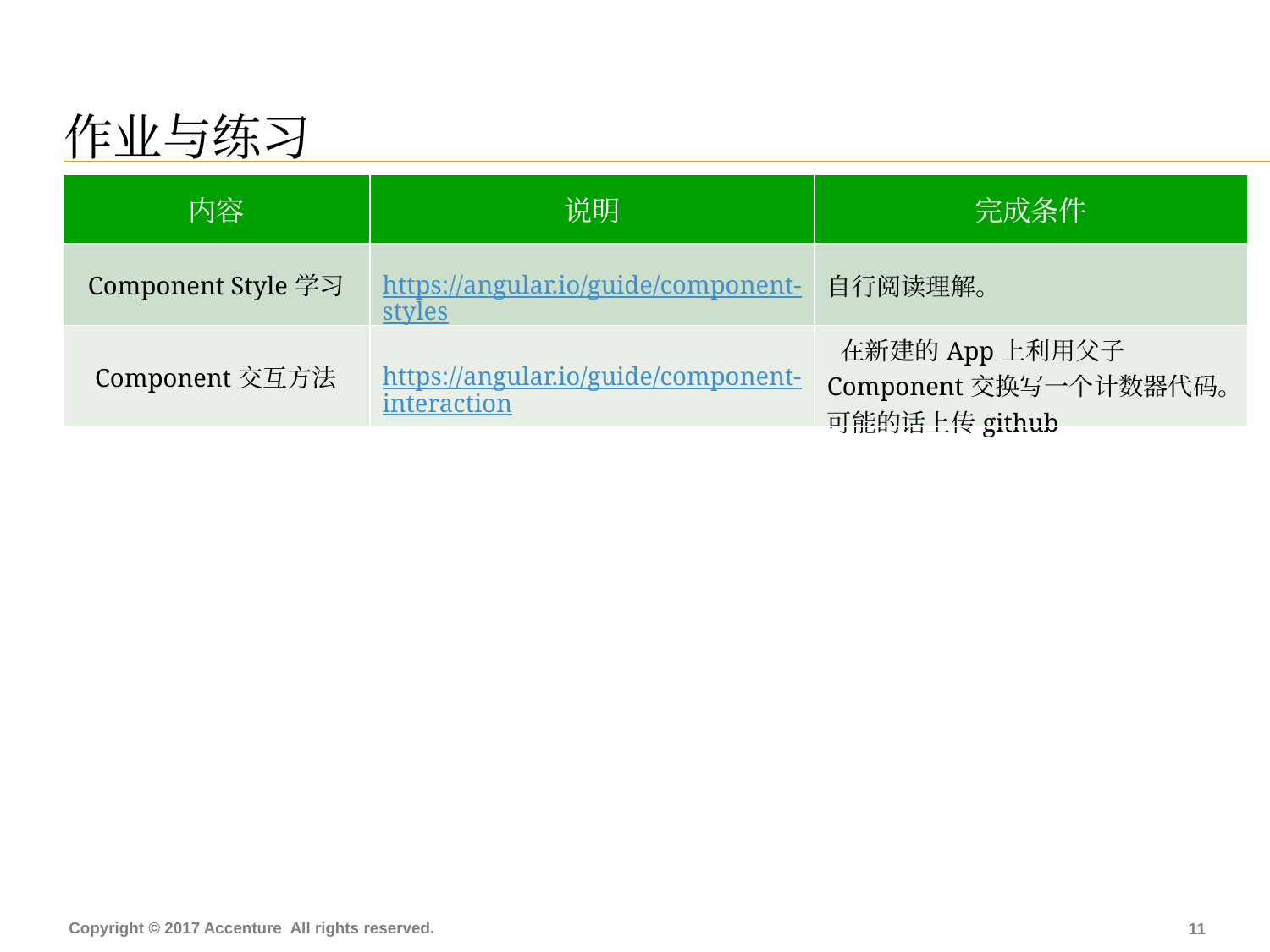

# 作业与练习
| 内容 | 说明 | 完成条件 |
| --- | --- | --- |
| Component Style学习 | https://angular.io/guide/component-styles | 自行阅读理解。 |
| Component交互方法 | https://angular.io/guide/component-interaction | 在新建的App上利用父子Component交换写一个计数器代码。可能的话上传github |
11
Copyright © 2017 Accenture  All rights reserved.